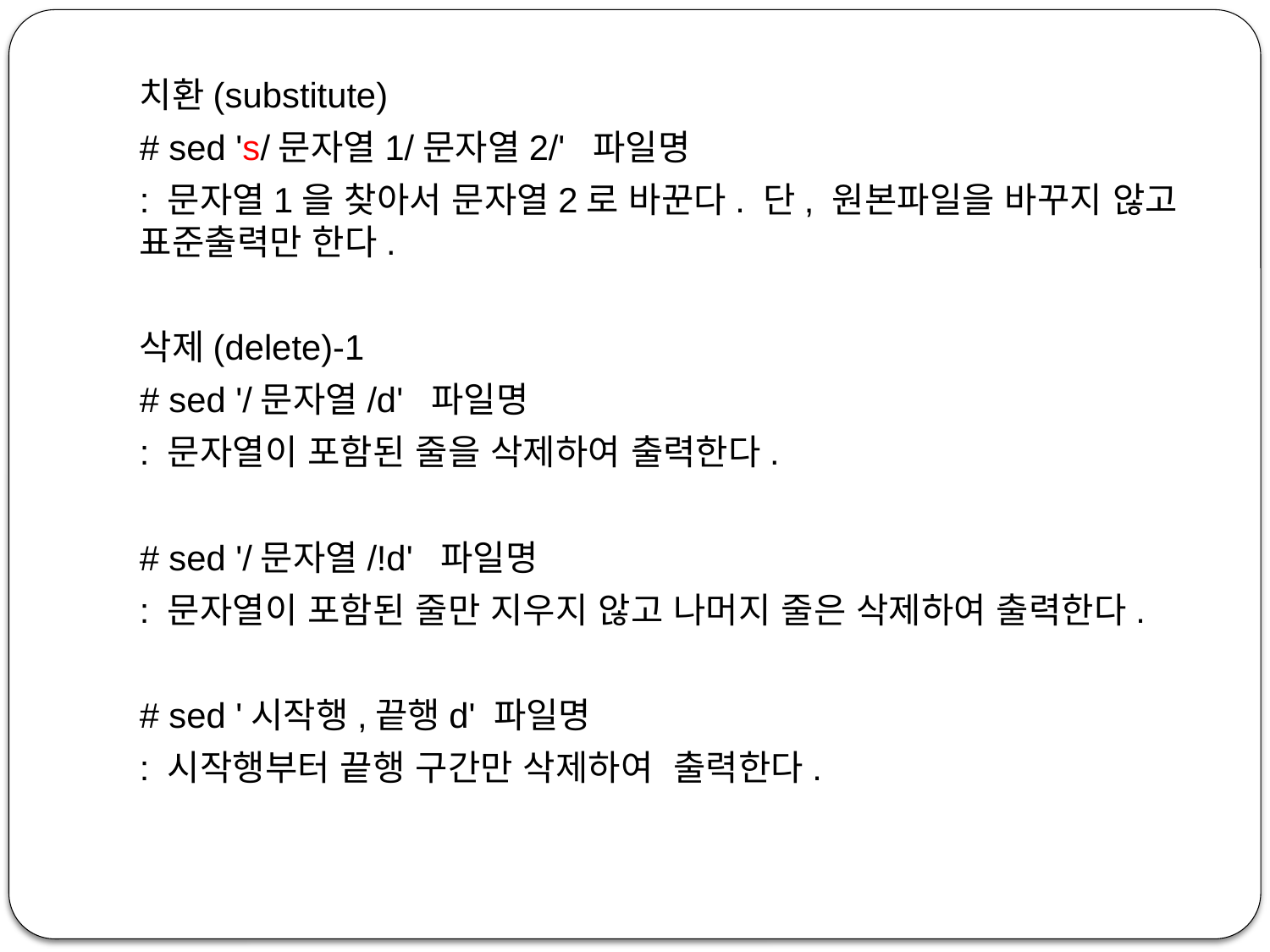

치환(substitute)
# sed 's/문자열1/문자열2/'  파일명
: 문자열1을 찾아서 문자열2로 바꾼다. 단, 원본파일을 바꾸지 않고 표준출력만 한다.

삭제(delete)-1
# sed '/문자열/d'  파일명
: 문자열이 포함된 줄을 삭제하여 출력한다.

# sed '/문자열/!d'  파일명
: 문자열이 포함된 줄만 지우지 않고 나머지 줄은 삭제하여 출력한다.

# sed '시작행,끝행d' 파일명
: 시작행부터 끝행 구간만 삭제하여  출력한다.